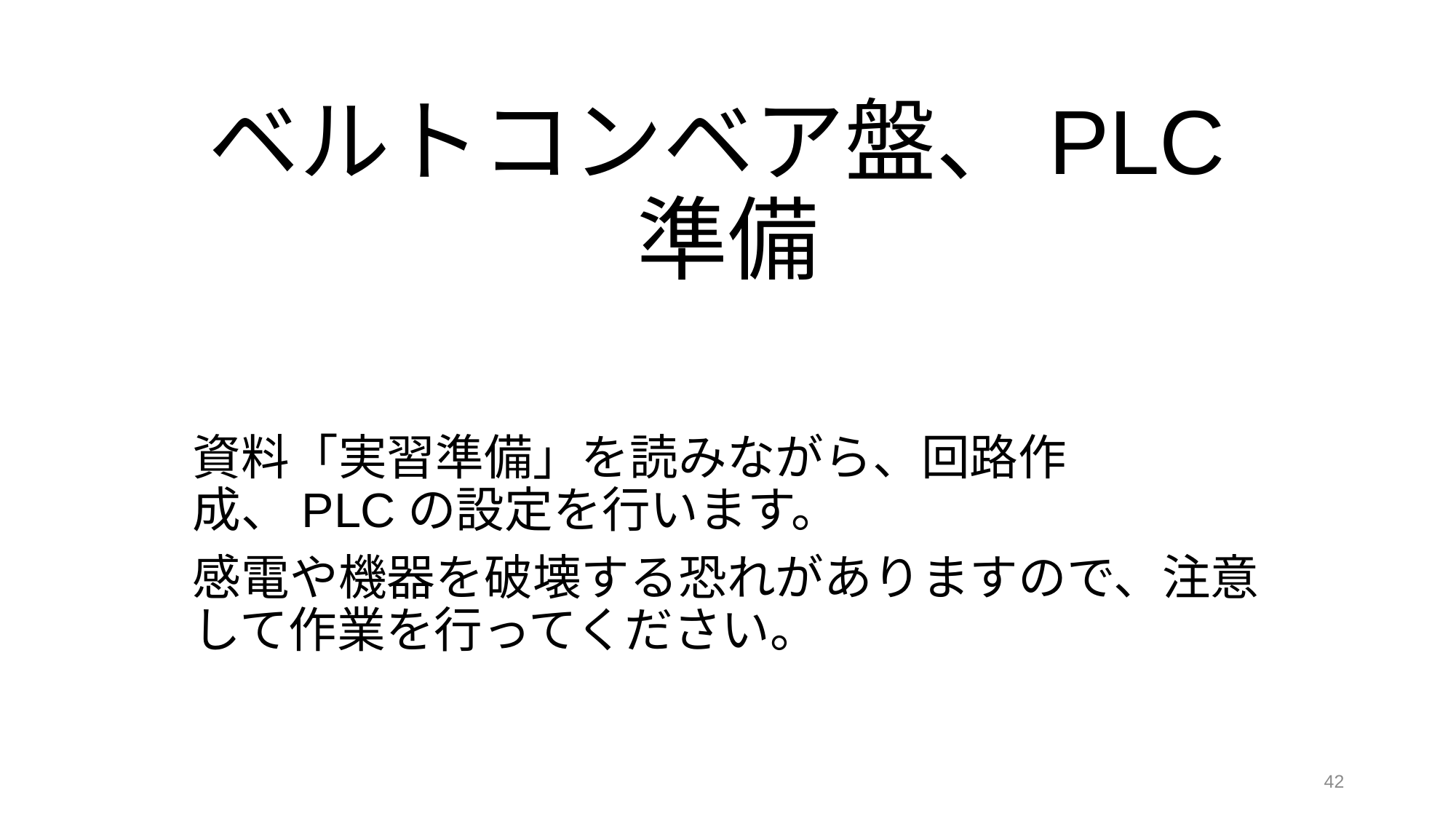

# ベルトコンベア盤、PLC準備
資料「実習準備」を読みながら、回路作成、PLCの設定を行います。
感電や機器を破壊する恐れがありますので、注意して作業を行ってください。
42